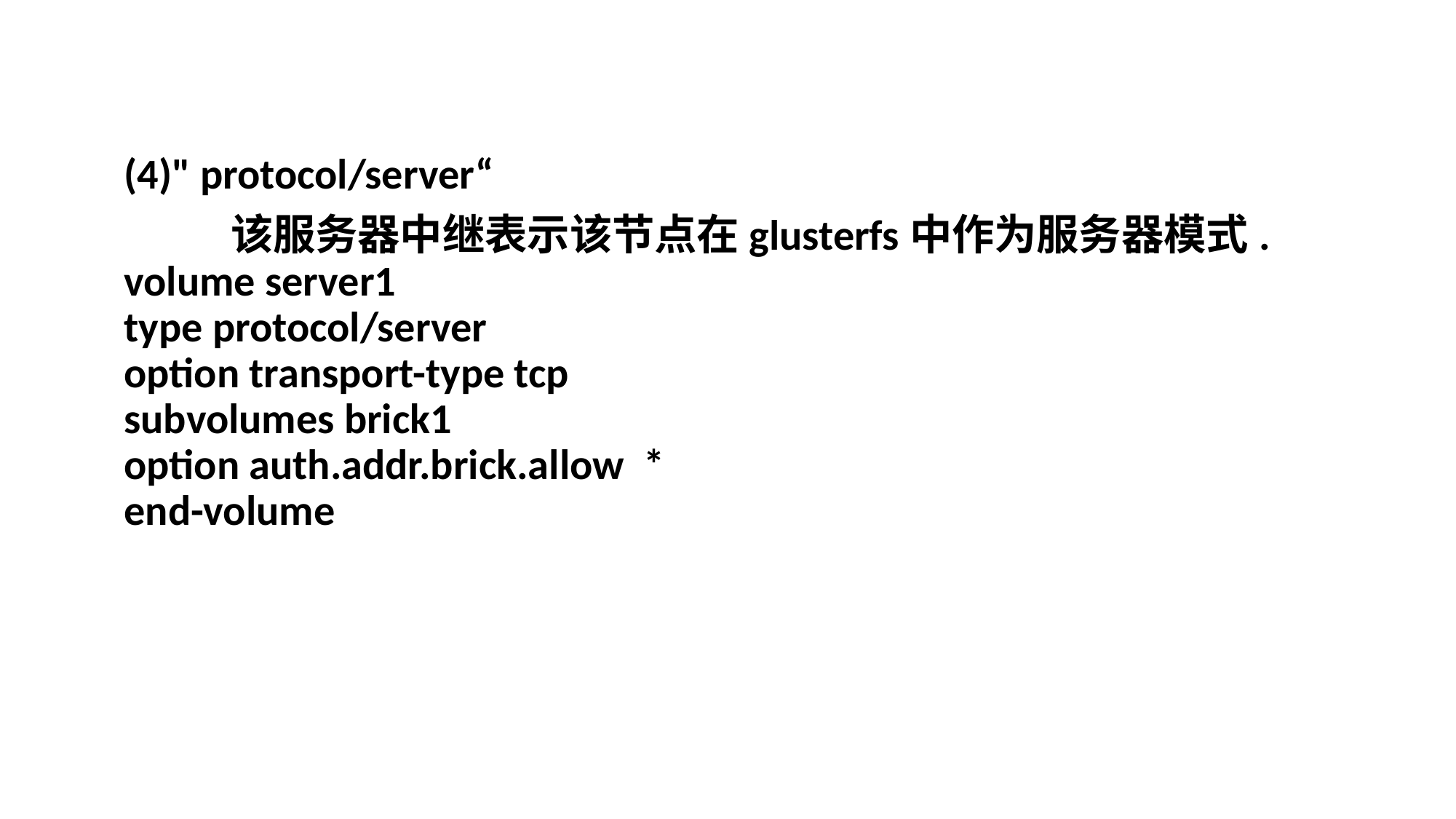

(4)" protocol/server“
          该服务器中继表示该节点在glusterfs中作为服务器模式.
volume server1
type protocol/server
option transport-type tcp
subvolumes brick1
option auth.addr.brick.allow  *
end-volume